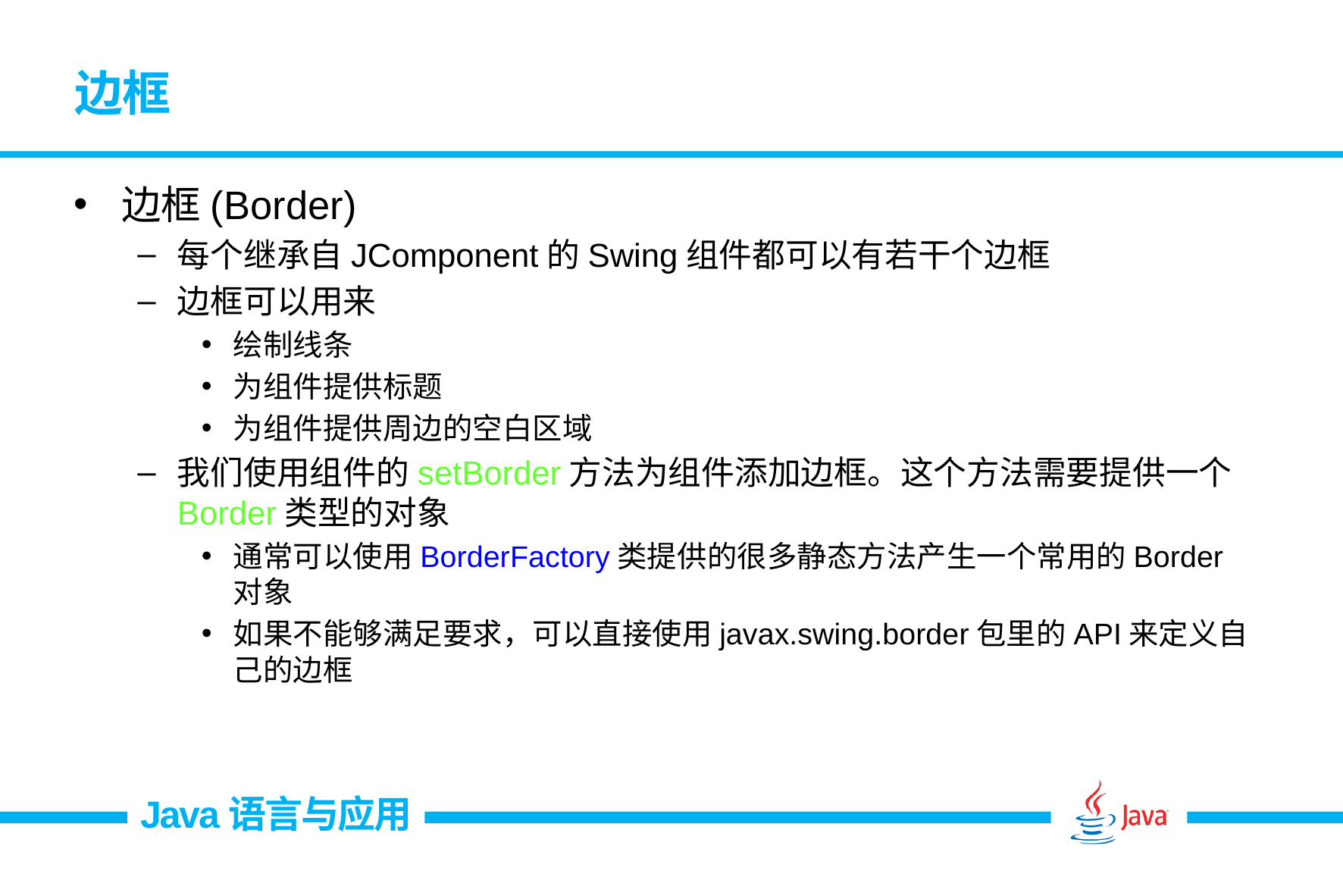

# 边框
边框(Border)
每个继承自JComponent的Swing组件都可以有若干个边框
边框可以用来
绘制线条
为组件提供标题
为组件提供周边的空白区域
我们使用组件的setBorder方法为组件添加边框。这个方法需要提供一个Border类型的对象
通常可以使用BorderFactory类提供的很多静态方法产生一个常用的Border对象
如果不能够满足要求，可以直接使用javax.swing.border包里的API来定义自己的边框